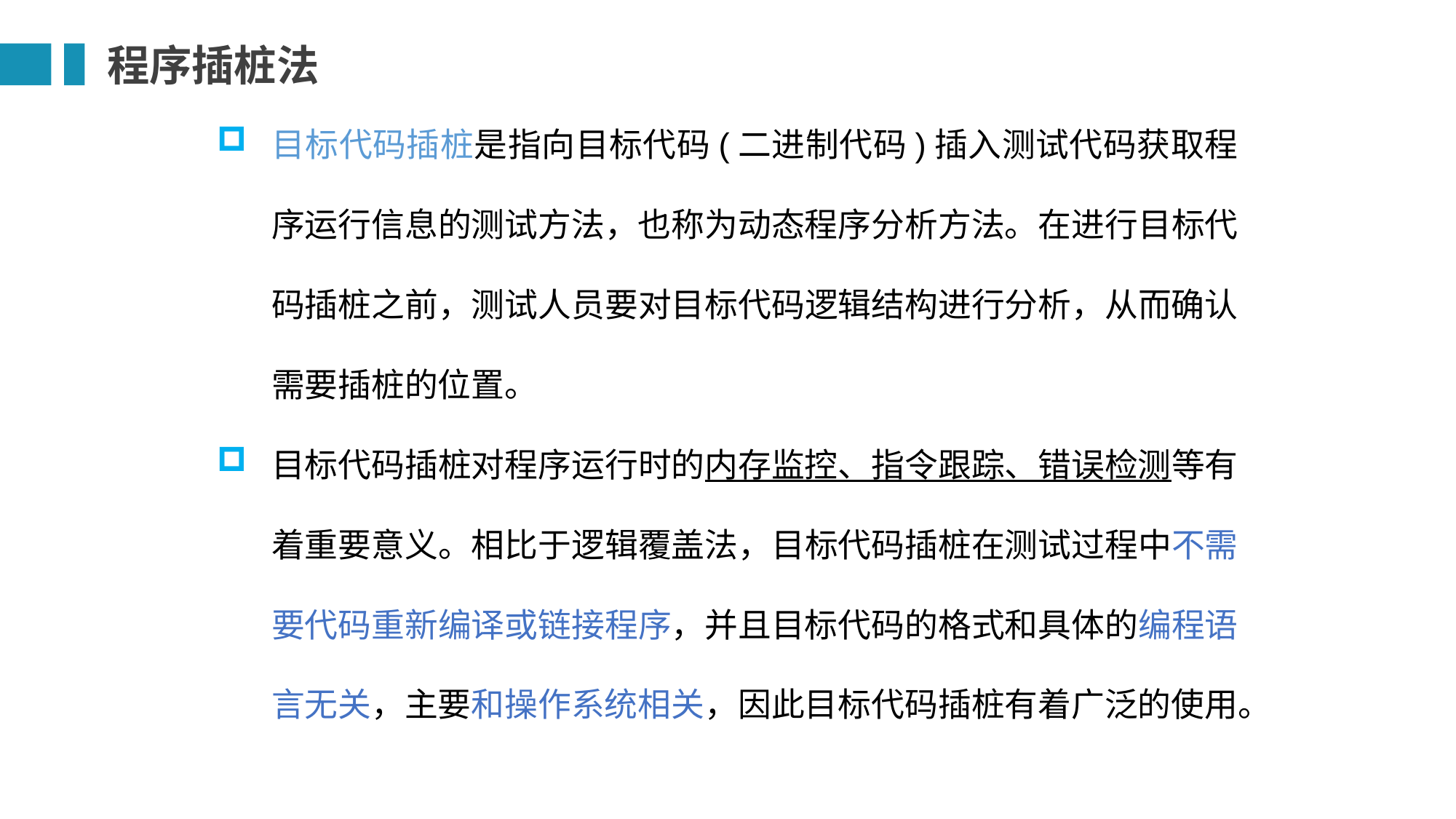

程序插桩法

目标代码插桩是指向目标代码(二进制代码)插入测试代码获取程序运行信息的测试方法，也称为动态程序分析方法。在进行目标代码插桩之前，测试人员要对目标代码逻辑结构进行分析，从而确认需要插桩的位置。
目标代码插桩对程序运行时的内存监控、指令跟踪、错误检测等有着重要意义。相比于逻辑覆盖法，目标代码插桩在测试过程中不需要代码重新编译或链接程序，并且目标代码的格式和具体的编程语言无关，主要和操作系统相关，因此目标代码插桩有着广泛的使用。

105